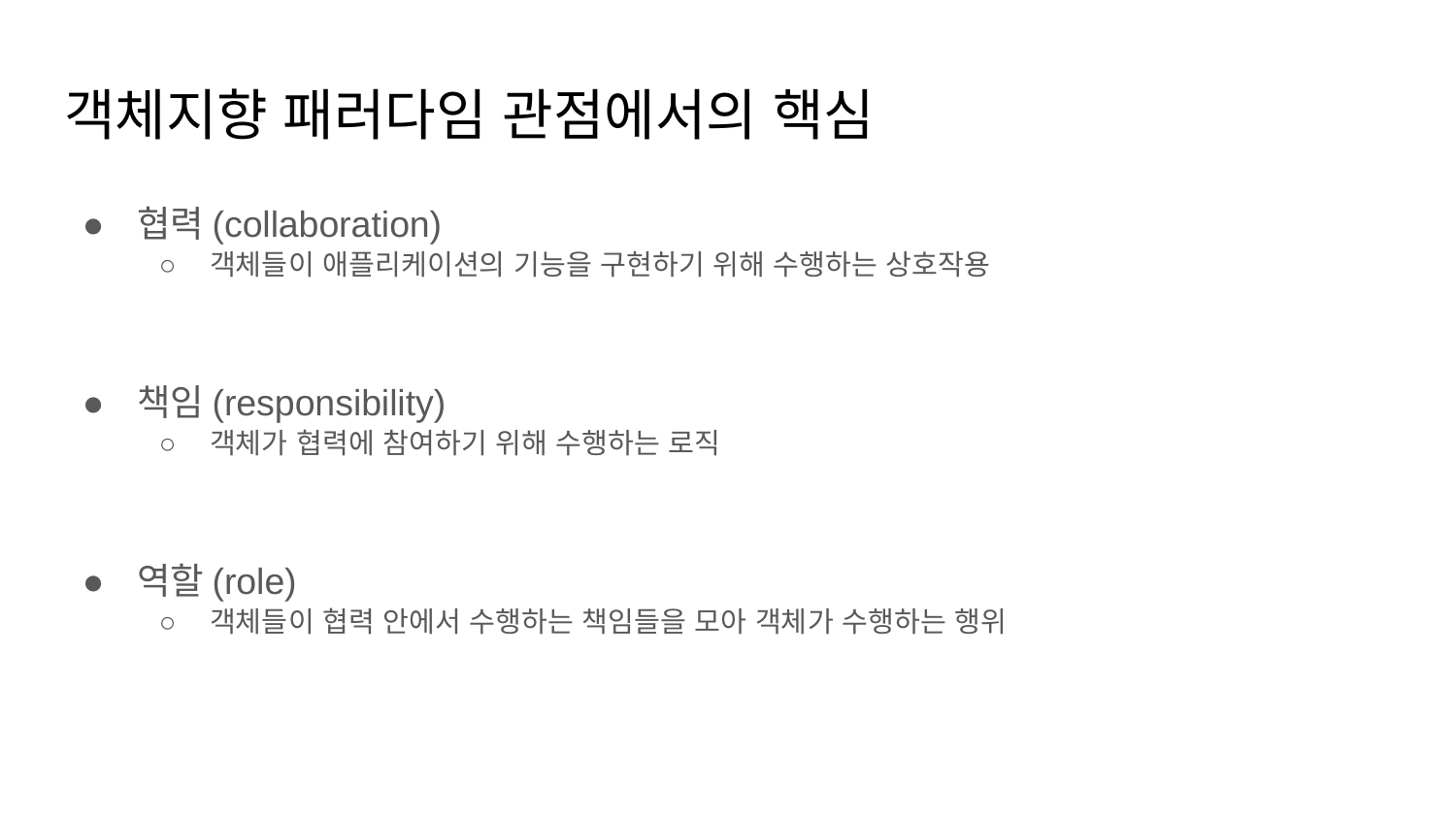

# 객체지향 패러다임 관점에서의 핵심
협력(collaboration)
객체들이 애플리케이션의 기능을 구현하기 위해 수행하는 상호작용

책임(responsibility)
객체가 협력에 참여하기 위해 수행하는 로직

역할(role)
객체들이 협력 안에서 수행하는 책임들을 모아 객체가 수행하는 행위